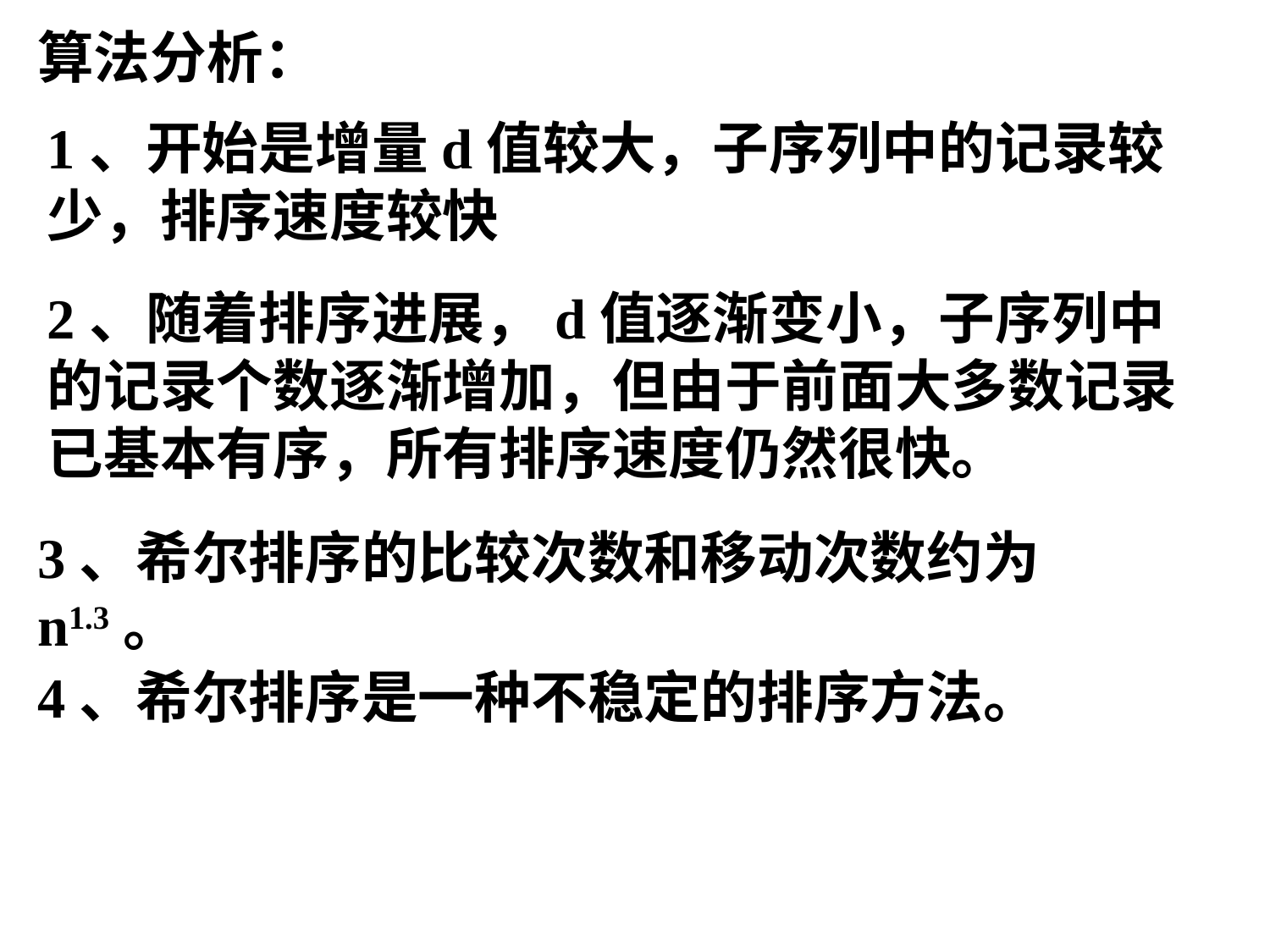

算法分析：
1、开始是增量d值较大，子序列中的记录较少，排序速度较快
2、随着排序进展，d值逐渐变小，子序列中的记录个数逐渐增加，但由于前面大多数记录已基本有序，所有排序速度仍然很快。
3、希尔排序的比较次数和移动次数约为 n1.3。
4、希尔排序是一种不稳定的排序方法。